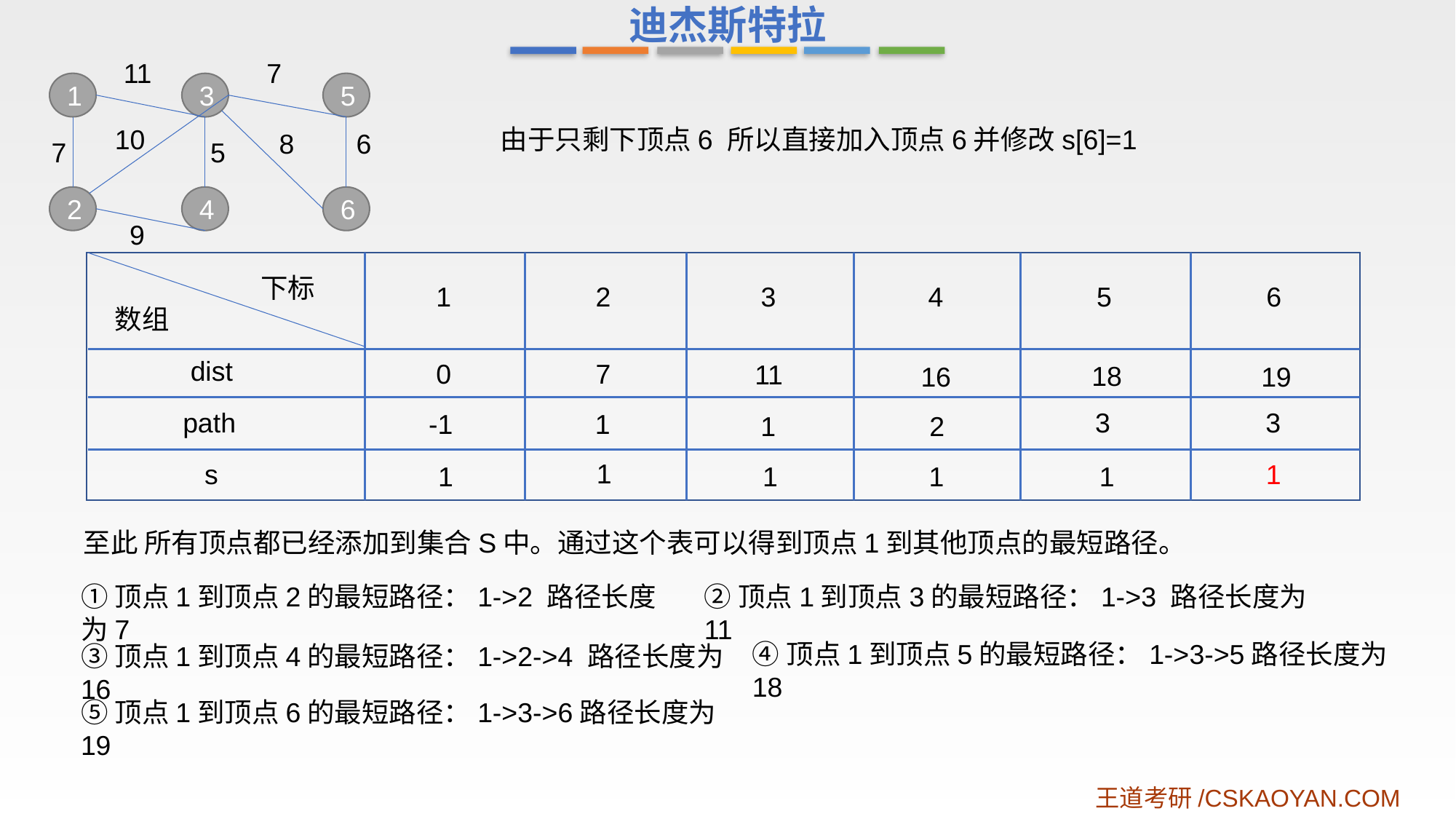

迪杰斯特拉

11
7
1
5
3
10
由于只剩下顶点6 所以直接加入顶点6并修改s[6]=1
8
6
7
5
2
4
6
9

下标
2
3
4
5
6
1
数组
dist
0
7
11
18
16
19
3
3
path
-1
1
2
1
1
s
1
1
1
1
1
至此 所有顶点都已经添加到集合S中。通过这个表可以得到顶点1到其他顶点的最短路径。
①顶点1到顶点2的最短路径：1->2 路径长度为7
②顶点1到顶点3的最短路径：1->3 路径长度为11
④顶点1到顶点5的最短路径：1->3->5路径长度为18
③顶点1到顶点4的最短路径：1->2->4 路径长度为16
⑤顶点1到顶点6的最短路径：1->3->6路径长度为19
王道考研/CSKAOYAN.COM